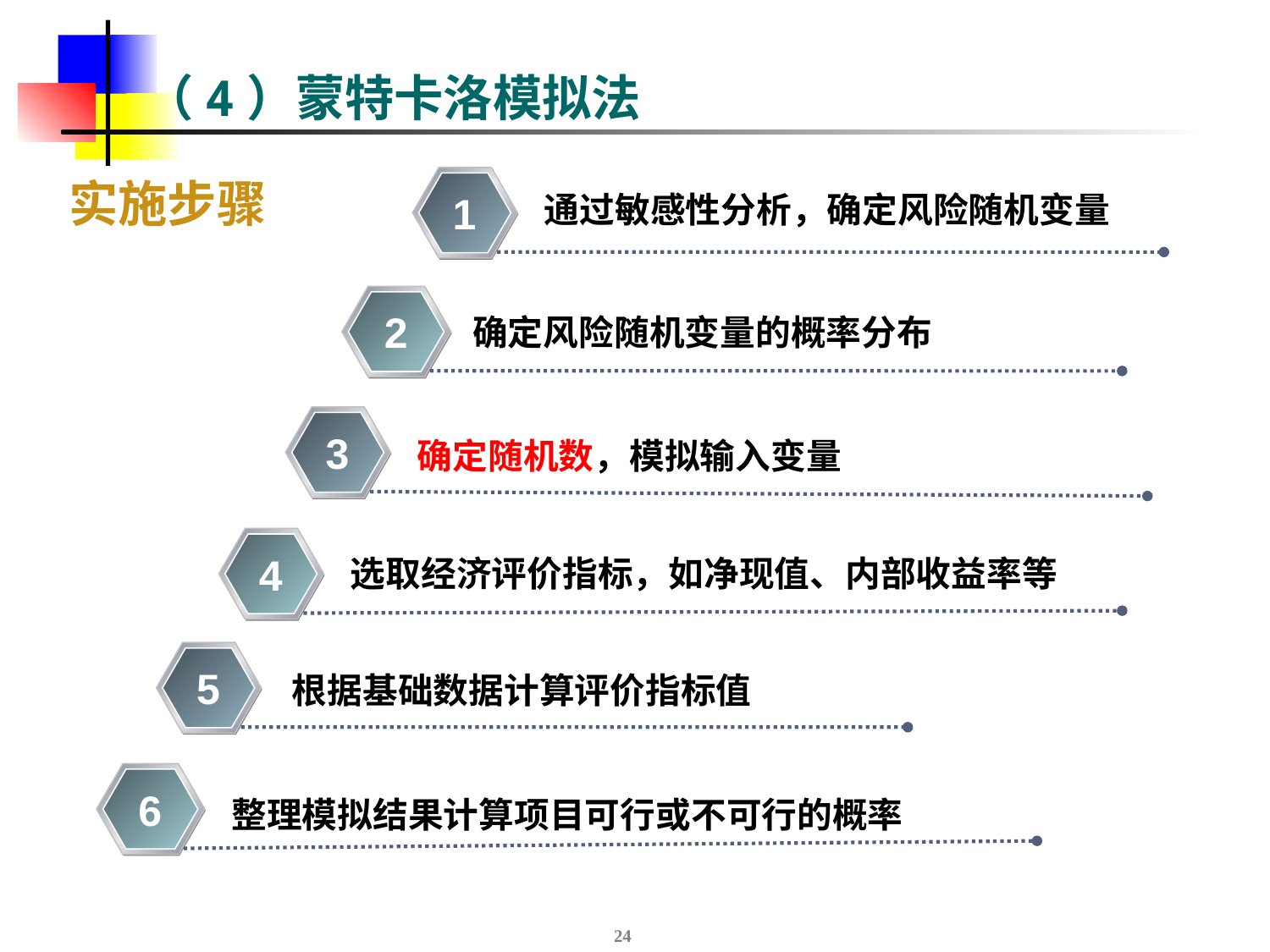

# （4）蒙特卡洛模拟法

1
通过敏感性分析，确定风险随机变量

   实施步骤

2
确定风险随机变量的概率分布

3
确定随机数，模拟输入变量

4
选取经济评价指标，如净现值、内部收益率等

5
根据基础数据计算评价指标值

6
整理模拟结果计算项目可行或不可行的概率

24